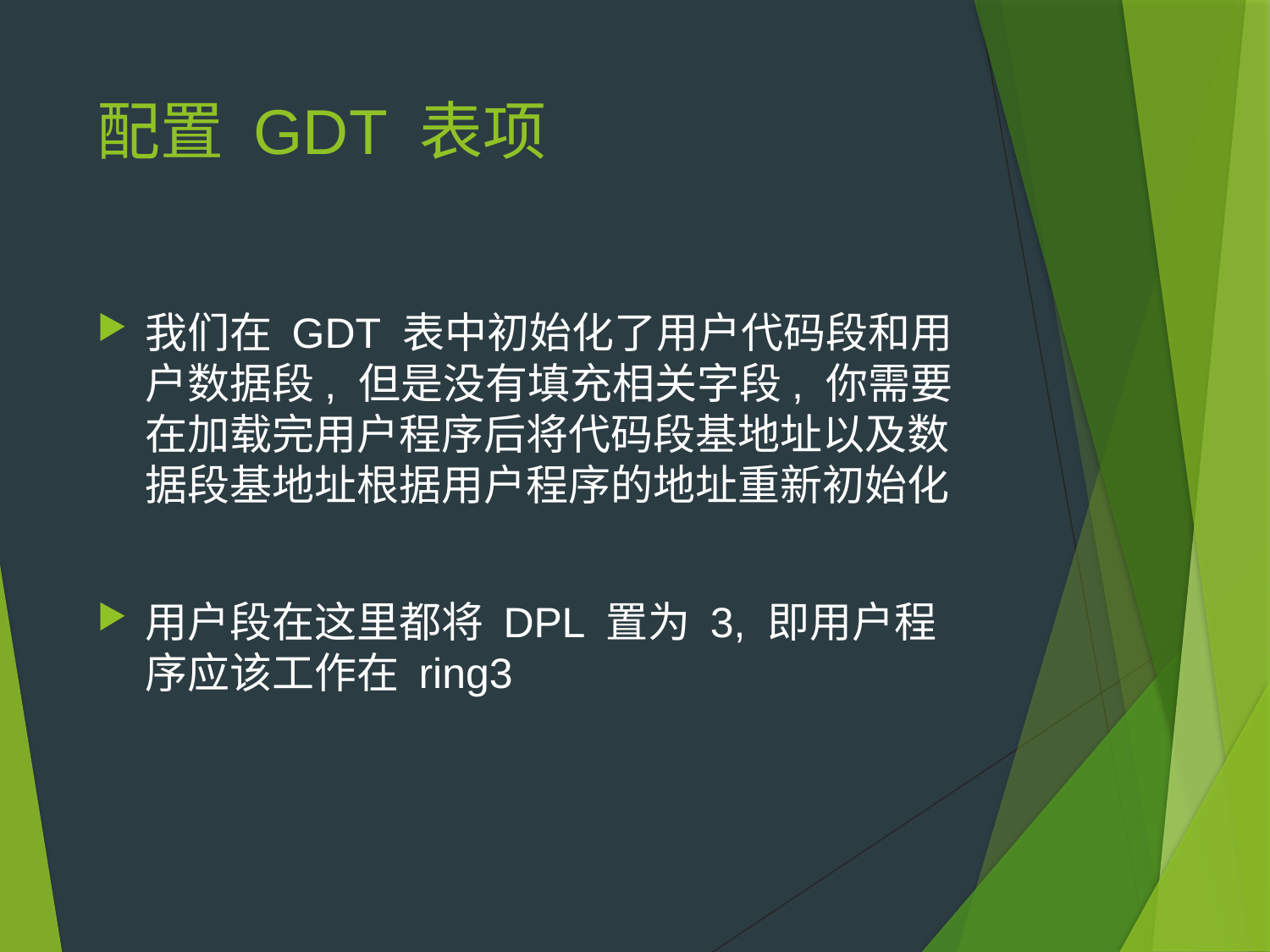

# 配置 GDT 表项
我们在 GDT 表中初始化了用户代码段和用户数据段, 但是没有填充相关字段, 你需要在加载完用户程序后将代码段基地址以及数据段基地址根据用户程序的地址重新初始化

用户段在这里都将 DPL 置为 3, 即用户程序应该工作在 ring3